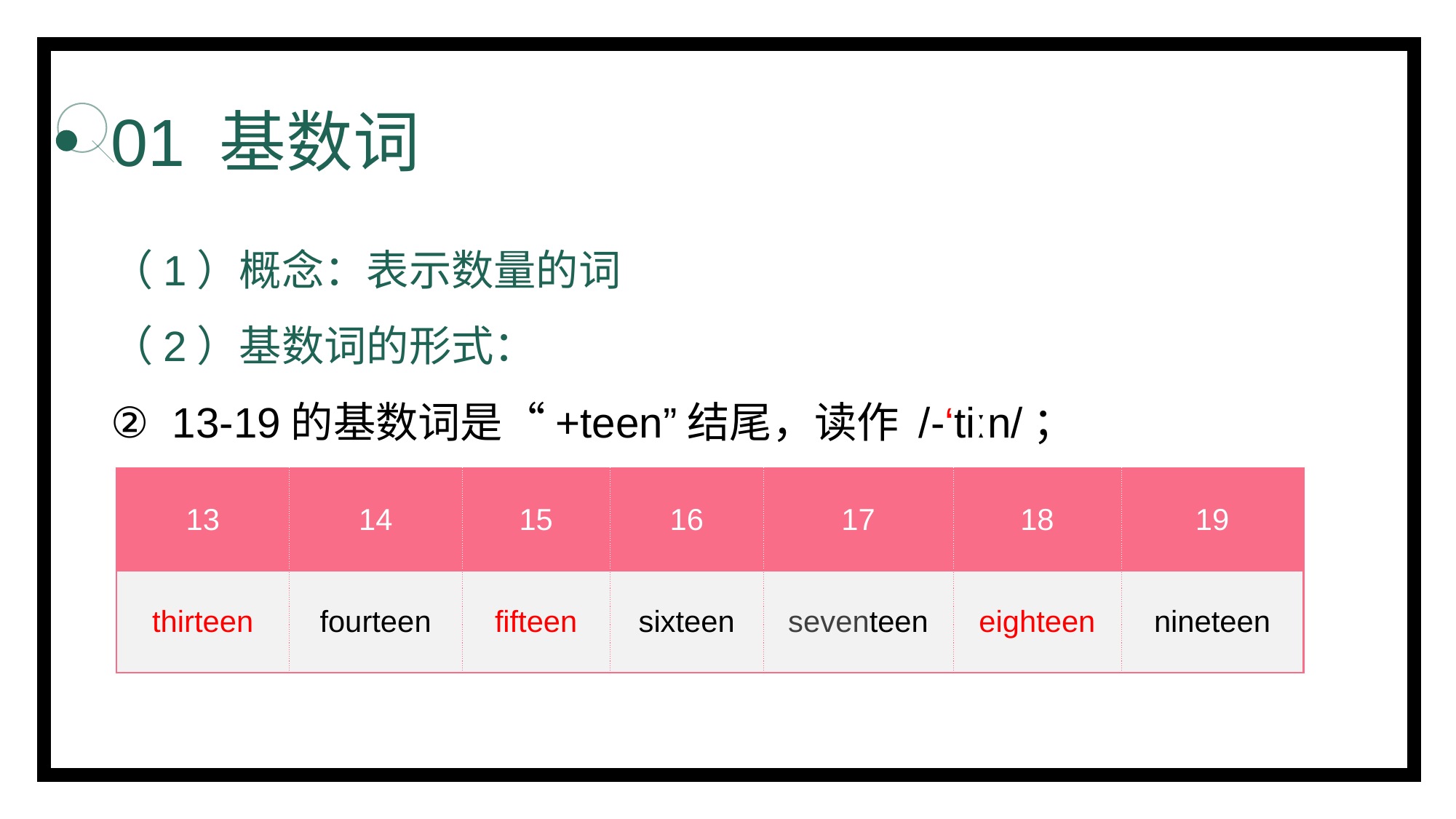

# 01 基数词
（1）概念：表示数量的词
（2）基数词的形式：
13-19的基数词是“+teen”结尾，读作 /-‘tiːn/；

| 13 | 14 | 15 | 16 | 17 | 18 | 19 |
| --- | --- | --- | --- | --- | --- | --- |
| thirteen | fourteen | fifteen | sixteen | seventeen | eighteen | nineteen |